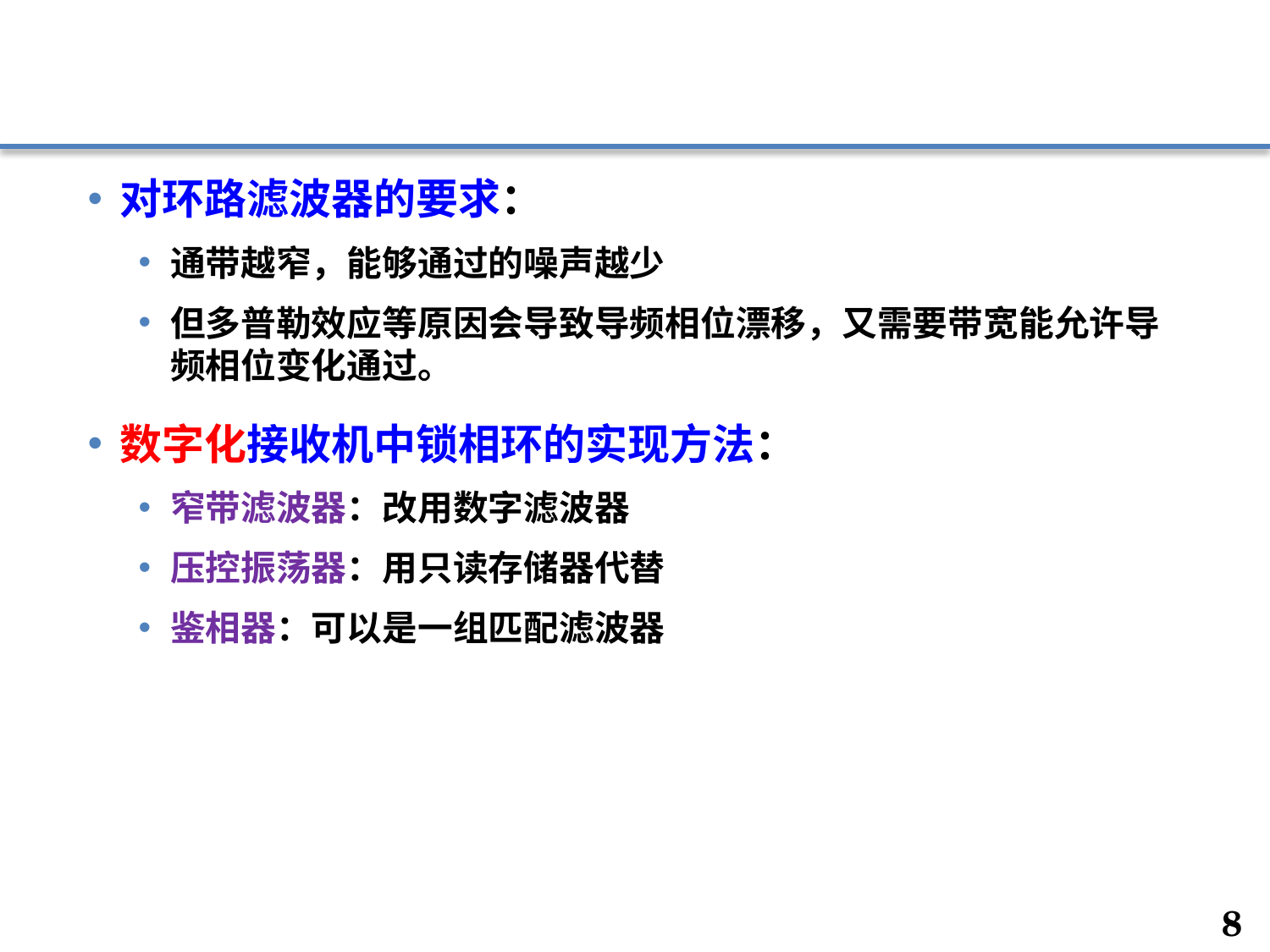

#
对环路滤波器的要求：
通带越窄，能够通过的噪声越少
但多普勒效应等原因会导致导频相位漂移，又需要带宽能允许导频相位变化通过。
数字化接收机中锁相环的实现方法：
窄带滤波器：改用数字滤波器
压控振荡器：用只读存储器代替
鉴相器：可以是一组匹配滤波器

8